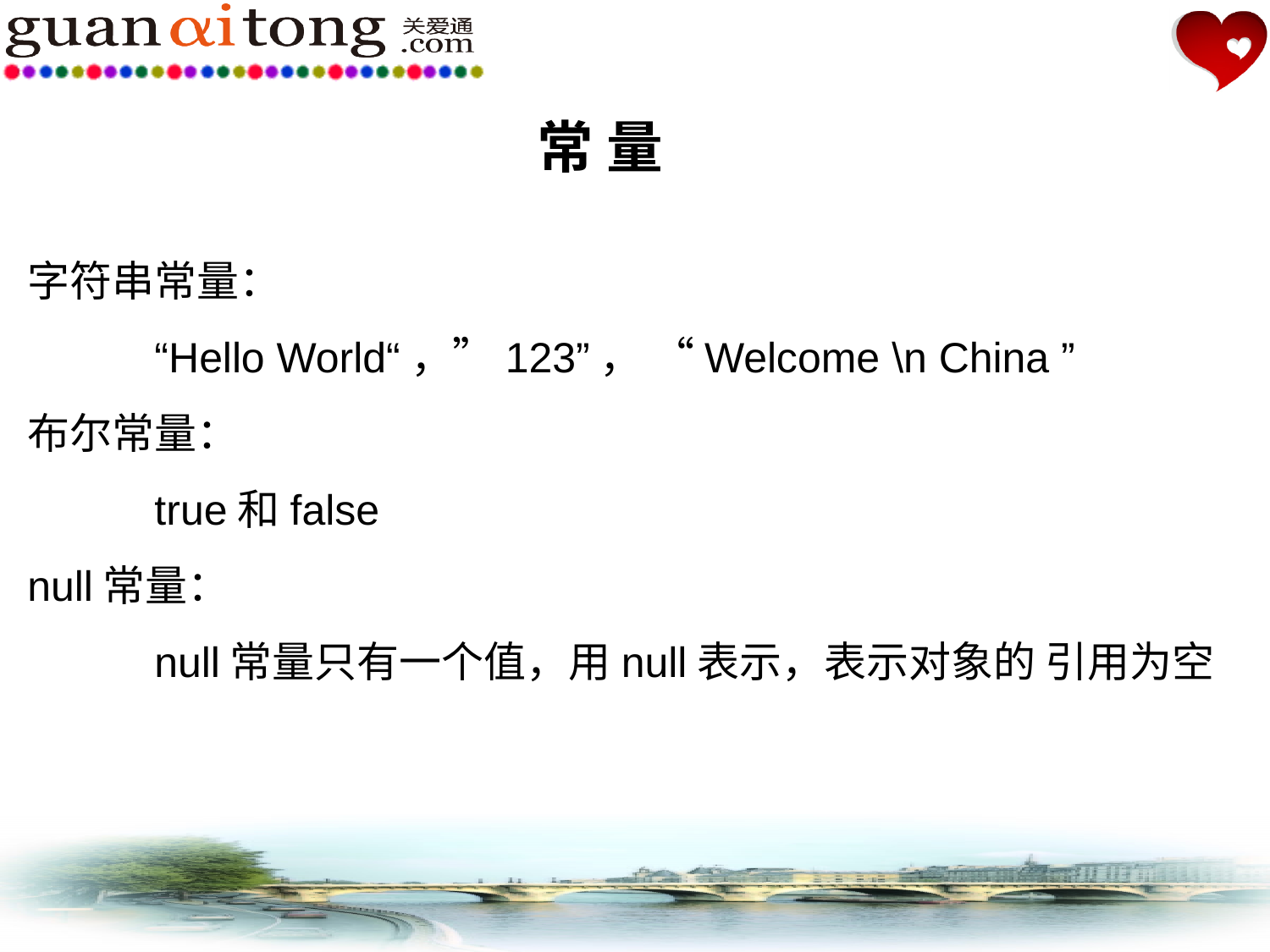

常 量
字符串常量：
	“Hello World“，”123”， “Welcome \n China ”
布尔常量：
	true和false
null常量：
	null常量只有一个值，用null表示，表示对象的 引用为空